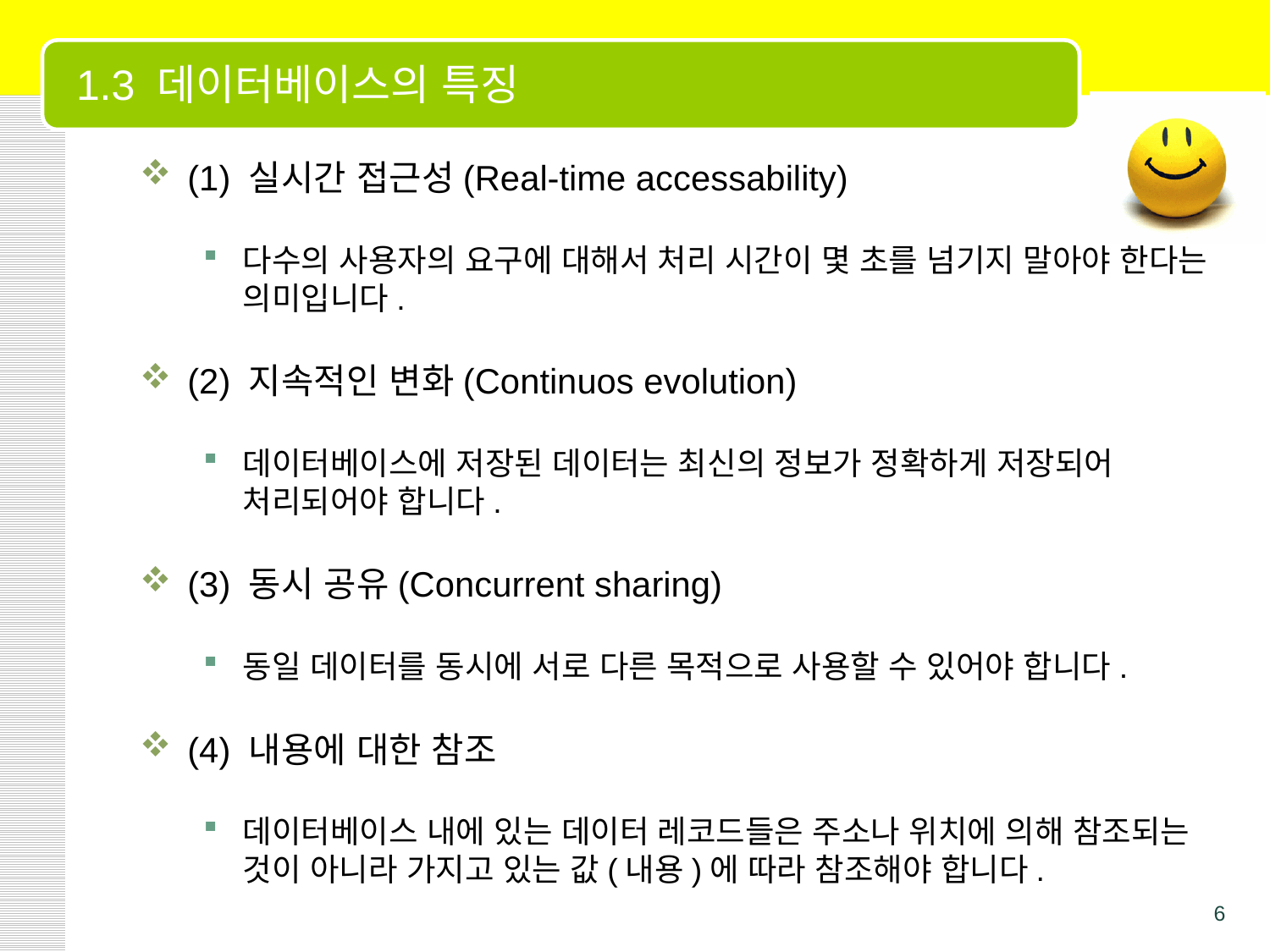

# 1.3 데이터베이스의 특징
(1) 실시간 접근성(Real-time accessability)
다수의 사용자의 요구에 대해서 처리 시간이 몇 초를 넘기지 말아야 한다는 의미입니다.
(2) 지속적인 변화(Continuos evolution)
데이터베이스에 저장된 데이터는 최신의 정보가 정확하게 저장되어 처리되어야 합니다.
(3) 동시 공유(Concurrent sharing)
동일 데이터를 동시에 서로 다른 목적으로 사용할 수 있어야 합니다.
(4) 내용에 대한 참조
데이터베이스 내에 있는 데이터 레코드들은 주소나 위치에 의해 참조되는 것이 아니라 가지고 있는 값(내용)에 따라 참조해야 합니다.